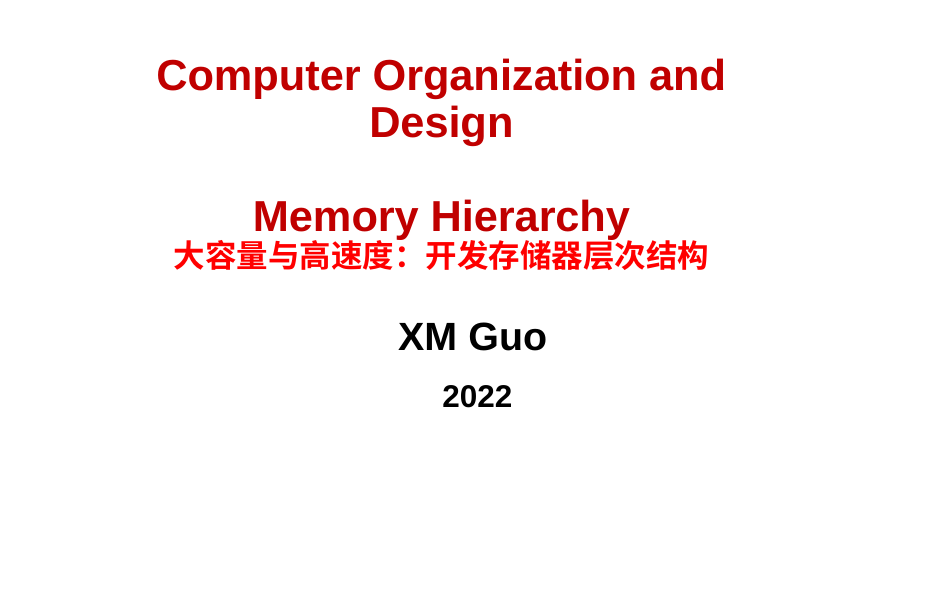

# Computer Organization and Design Memory Hierarchy 大容量与高速度：开发存储器层次结构
XM Guo
 2022